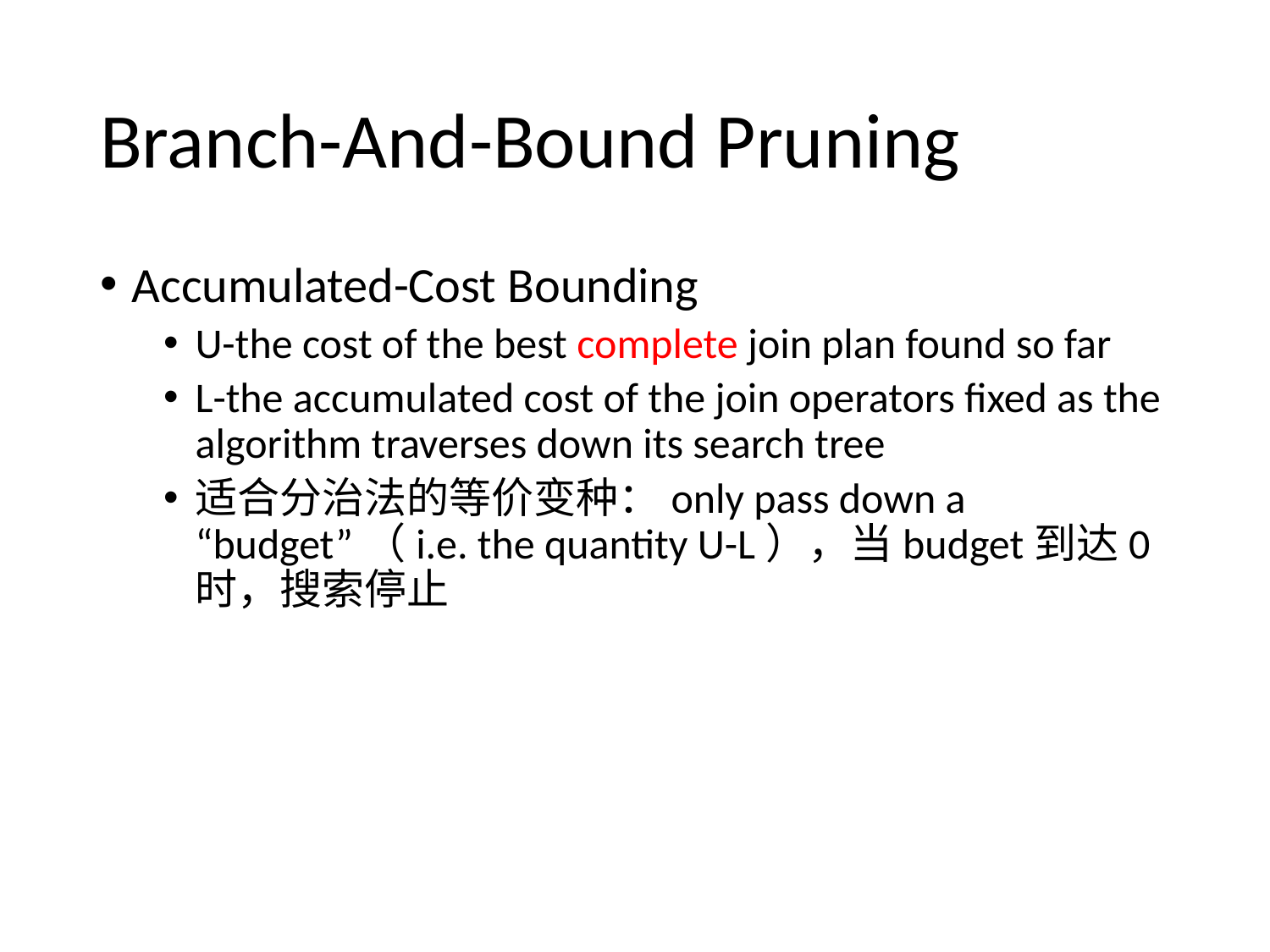

# Branch-And-Bound Pruning
Accumulated-Cost Bounding
U-the cost of the best complete join plan found so far
L-the accumulated cost of the join operators fixed as the algorithm traverses down its search tree
适合分治法的等价变种：only pass down a “budget”（i.e. the quantity U-L），当budget到达0时，搜索停止